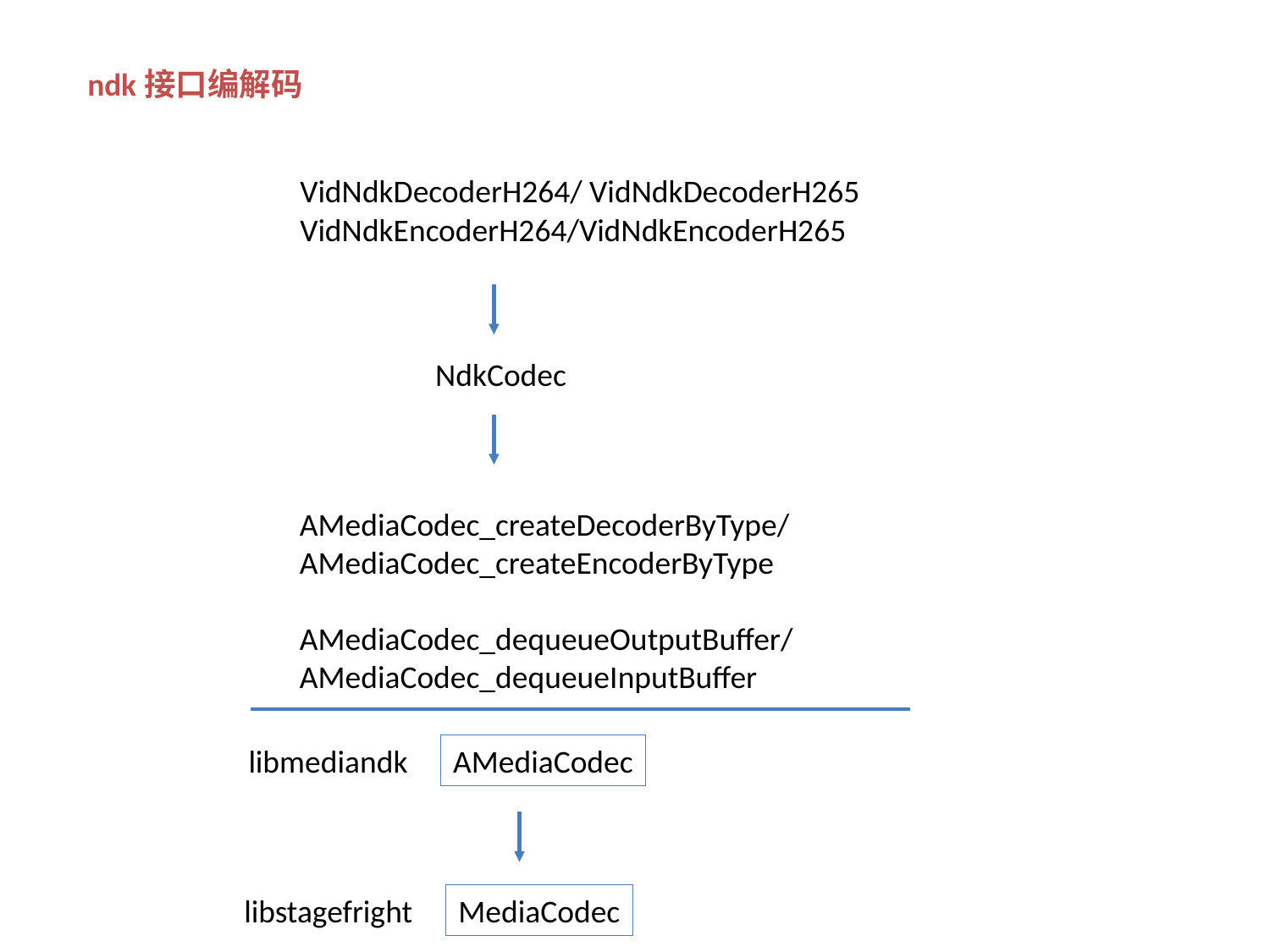

ndk接口编解码
VidNdkDecoderH264/ VidNdkDecoderH265
VidNdkEncoderH264/VidNdkEncoderH265
NdkCodec
AMediaCodec_createDecoderByType/
AMediaCodec_createEncoderByType

AMediaCodec_dequeueOutputBuffer/
AMediaCodec_dequeueInputBuffer
libmediandk
AMediaCodec
libstagefright
MediaCodec